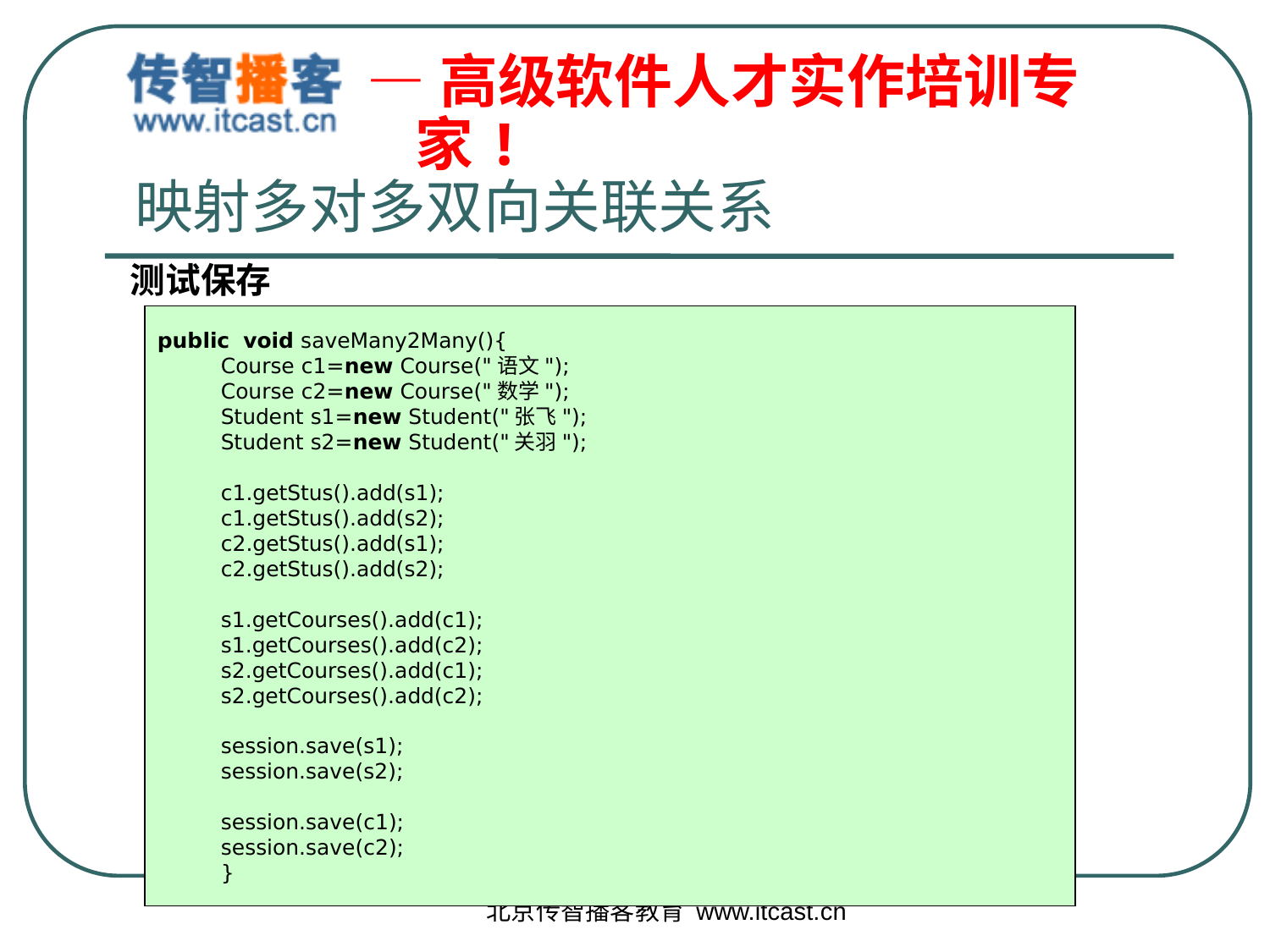

# 映射多对多双向关联关系
   测试保存
public  void saveMany2Many(){
Course c1=new Course("语文");
Course c2=new Course("数学");
Student s1=new Student("张飞");
Student s2=new Student("关羽");

c1.getStus().add(s1);
c1.getStus().add(s2);
c2.getStus().add(s1);
c2.getStus().add(s2);

s1.getCourses().add(c1);
s1.getCourses().add(c2);
s2.getCourses().add(c1);
s2.getCourses().add(c2);

session.save(s1);
session.save(s2);

session.save(c1);
session.save(c2);
}
北京传智播客教育 www.itcast.cn